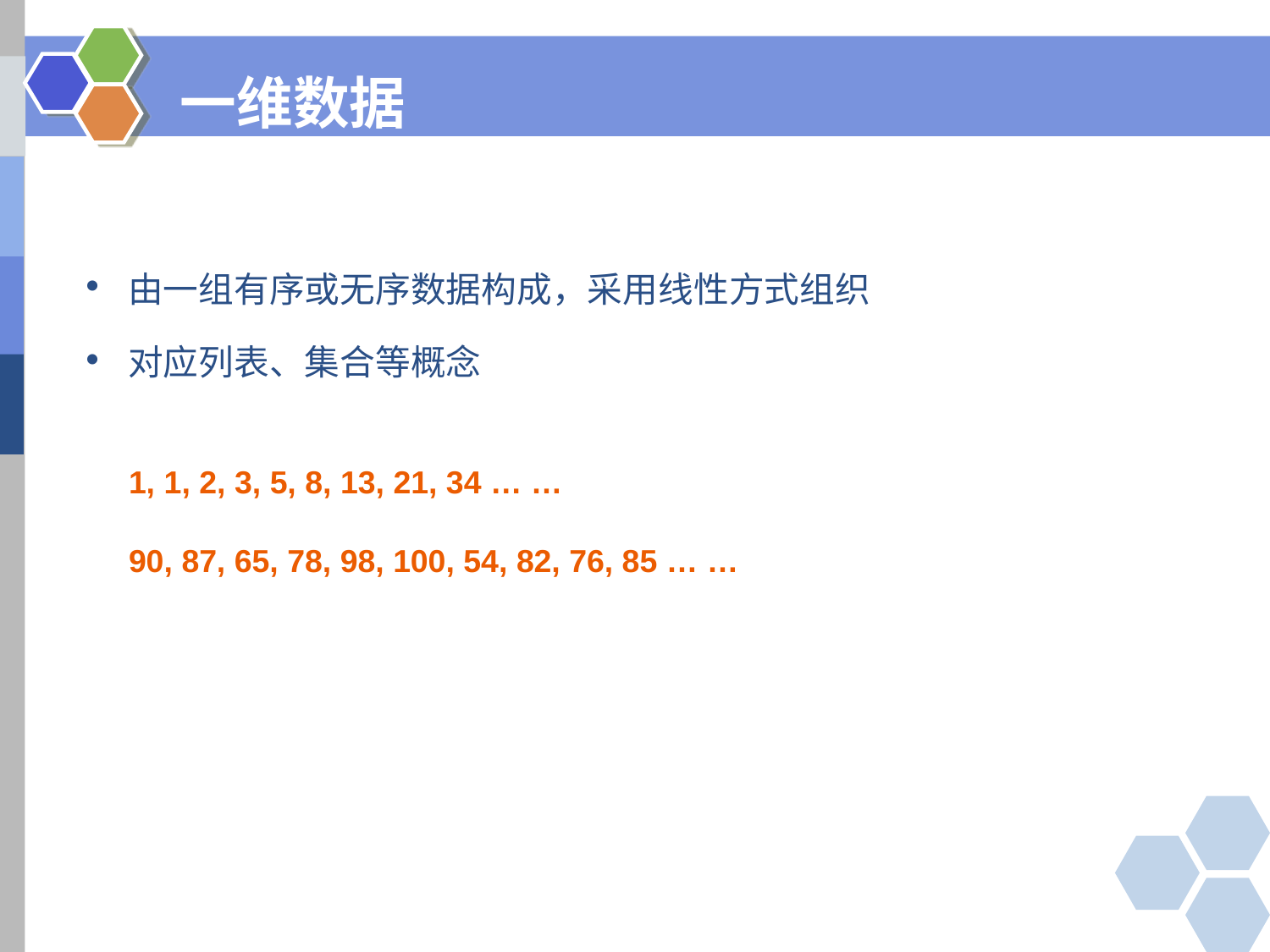

# 一维数据
由一组有序或无序数据构成，采用线性方式组织
对应列表、集合等概念

1, 1, 2, 3, 5, 8, 13, 21, 34 … …

90, 87, 65, 78, 98, 100, 54, 82, 76, 85 … …